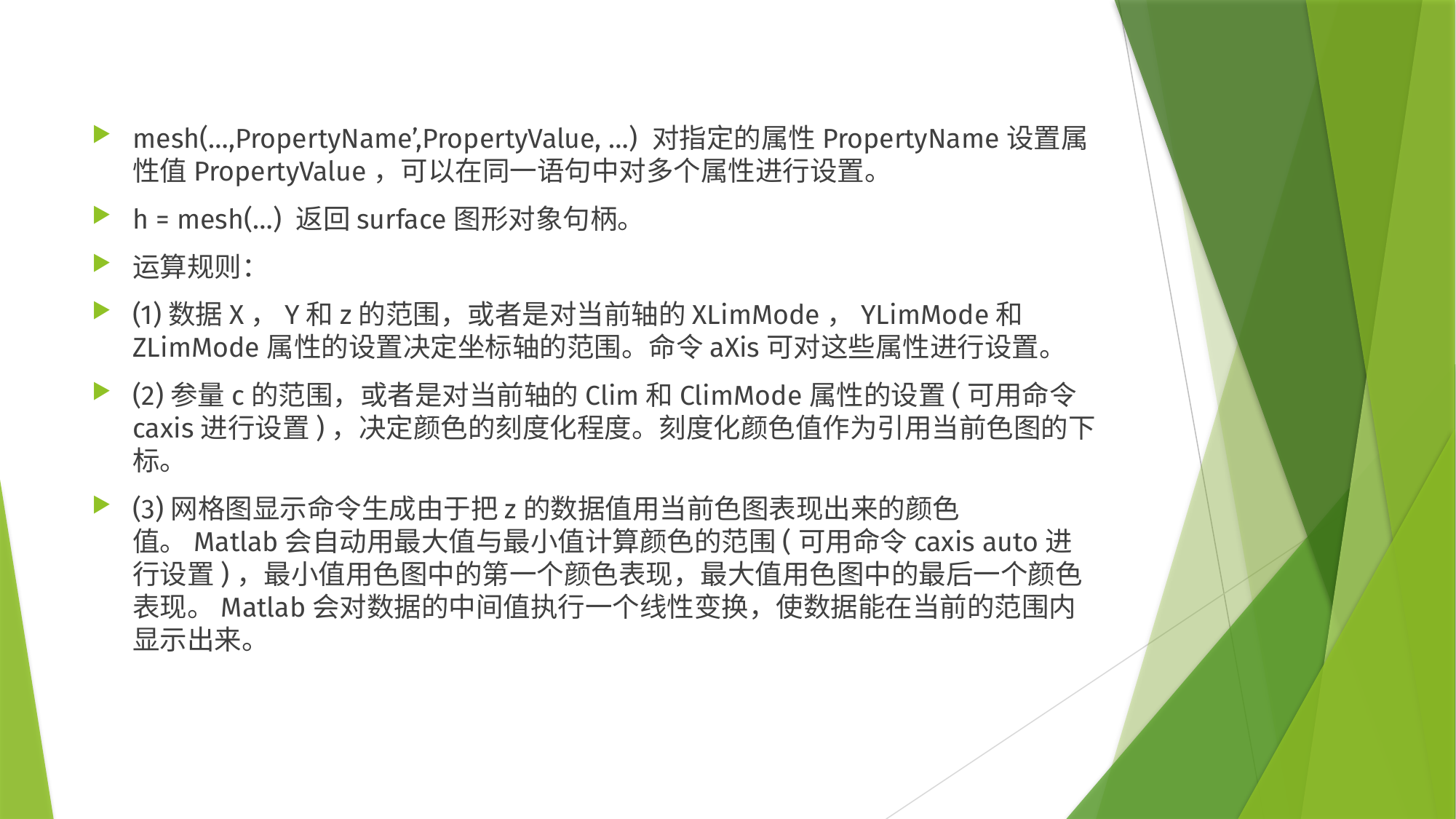

mesh(…,PropertyName’,PropertyValue, …) 对指定的属性PropertyName设置属性值PropertyValue，可以在同一语句中对多个属性进行设置。
h = mesh(…) 返回surface图形对象句柄。
运算规则：
(1)数据X，Y和z的范围，或者是对当前轴的XLimMode，YLimMode和ZLimMode属性的设置决定坐标轴的范围。命令aXis可对这些属性进行设置。
(2)参量c的范围，或者是对当前轴的Clim和ClimMode属性的设置(可用命令caxis进行设置)，决定颜色的刻度化程度。刻度化颜色值作为引用当前色图的下标。
(3)网格图显示命令生成由于把z的数据值用当前色图表现出来的颜色值。Matlab会自动用最大值与最小值计算颜色的范围(可用命令caxis auto进行设置)，最小值用色图中的第一个颜色表现，最大值用色图中的最后一个颜色表现。Matlab会对数据的中间值执行一个线性变换，使数据能在当前的范围内显示出来。